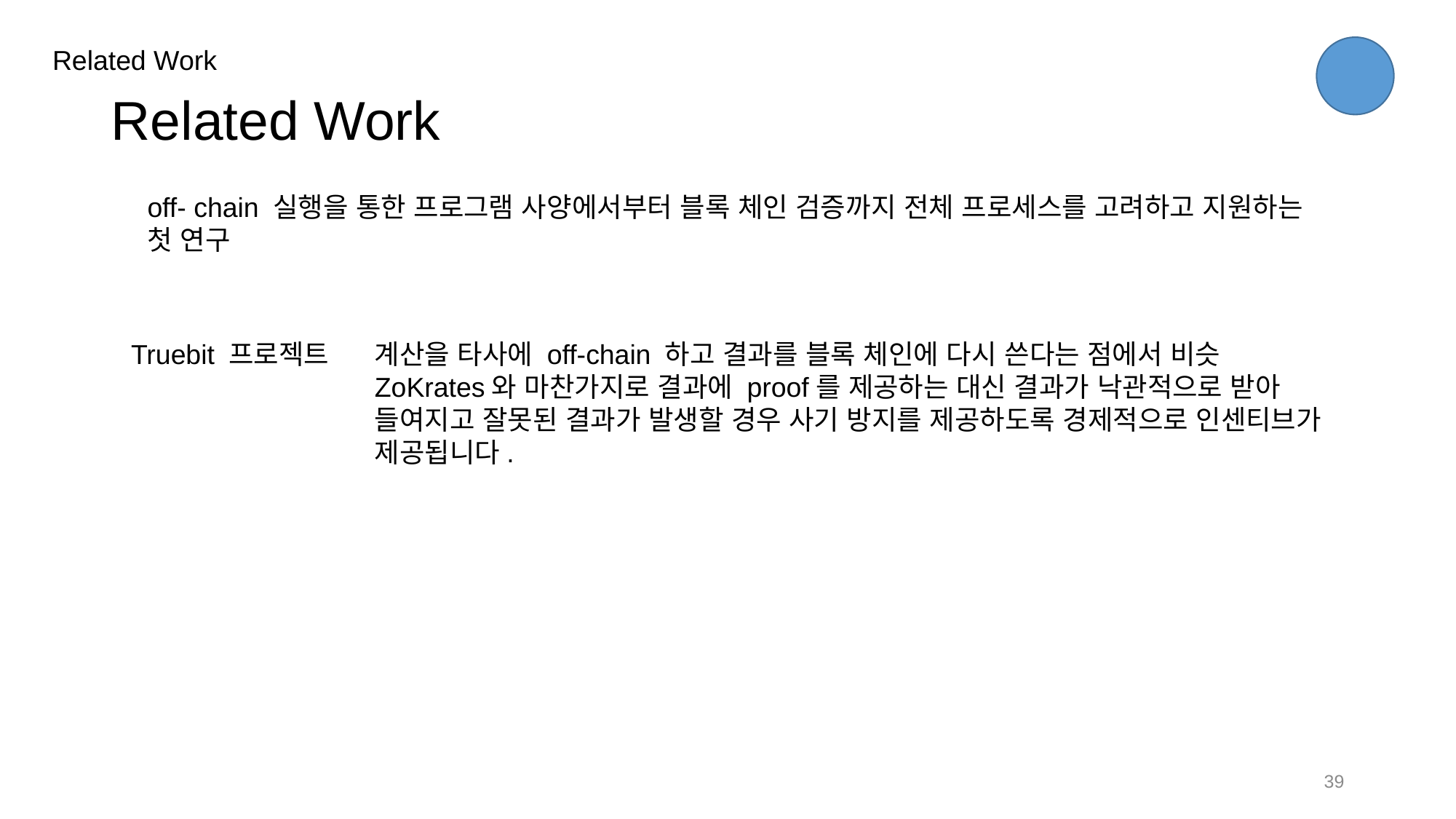

Related Work

# Related Work
off- chain 실행을 통한 프로그램 사양에서부터 블록 체인 검증까지 전체 프로세스를 고려하고 지원하는 첫 연구
Truebit 프로젝트
계산을 타사에 off-chain 하고 결과를 블록 체인에 다시 쓴다는 점에서 비슷
ZoKrates와 마찬가지로 결과에 proof를 제공하는 대신 결과가 낙관적으로 받아 들여지고 잘못된 결과가 발생할 경우 사기 방지를 제공하도록 경제적으로 인센티브가 제공됩니다.
39